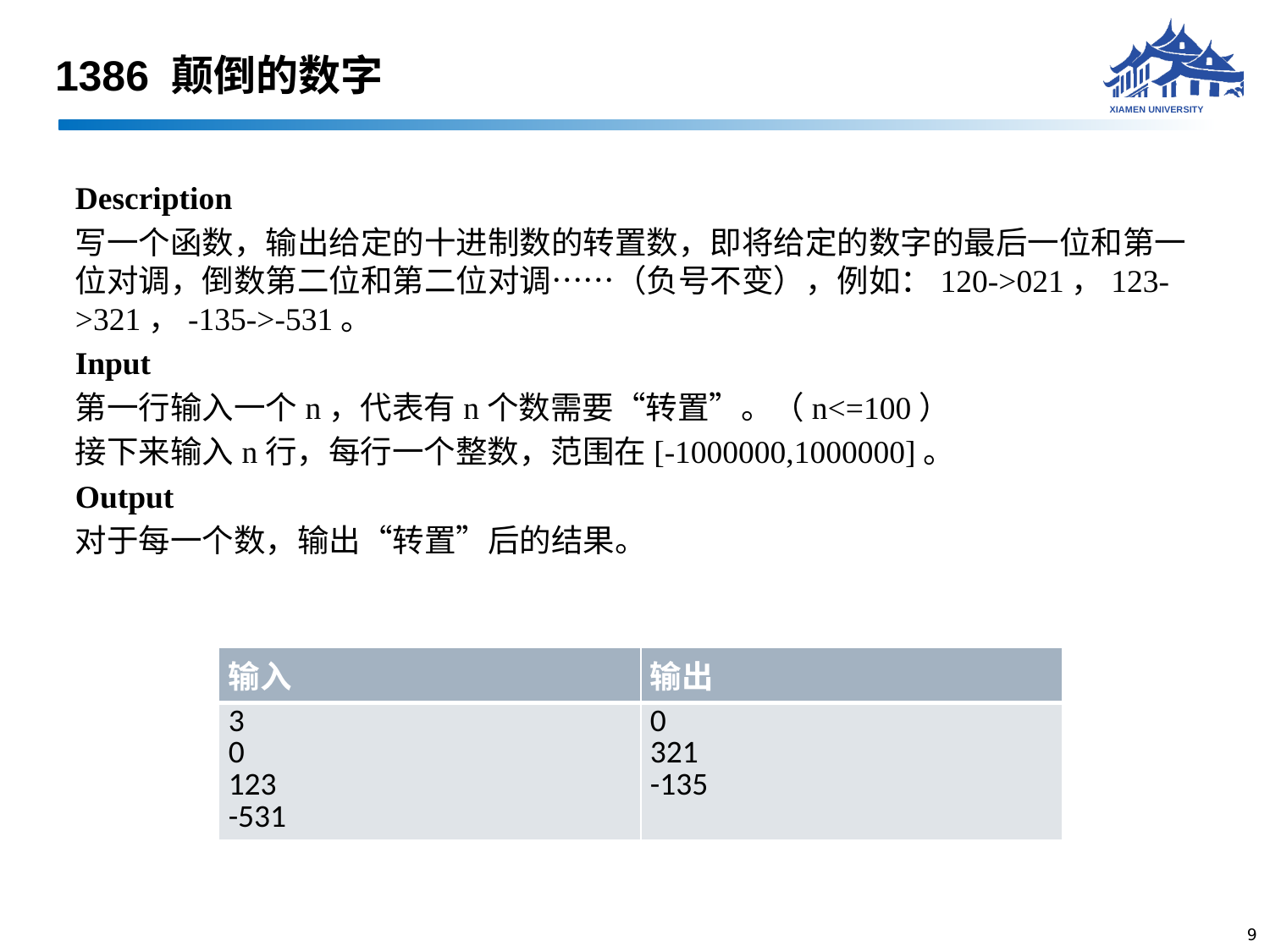

# 1386 颠倒的数字
Description
写一个函数，输出给定的十进制数的转置数，即将给定的数字的最后一位和第一位对调，倒数第二位和第二位对调……（负号不变），例如：120->021，123->321，-135->-531。
Input
第一行输入一个n，代表有n个数需要“转置”。（n<=100）
接下来输入n行，每行一个整数，范围在[-1000000,1000000]。
Output
对于每一个数，输出“转置”后的结果。
| 输入 | 输出 |
| --- | --- |
| 3 0 123 -531 | 0 321 -135 |
9